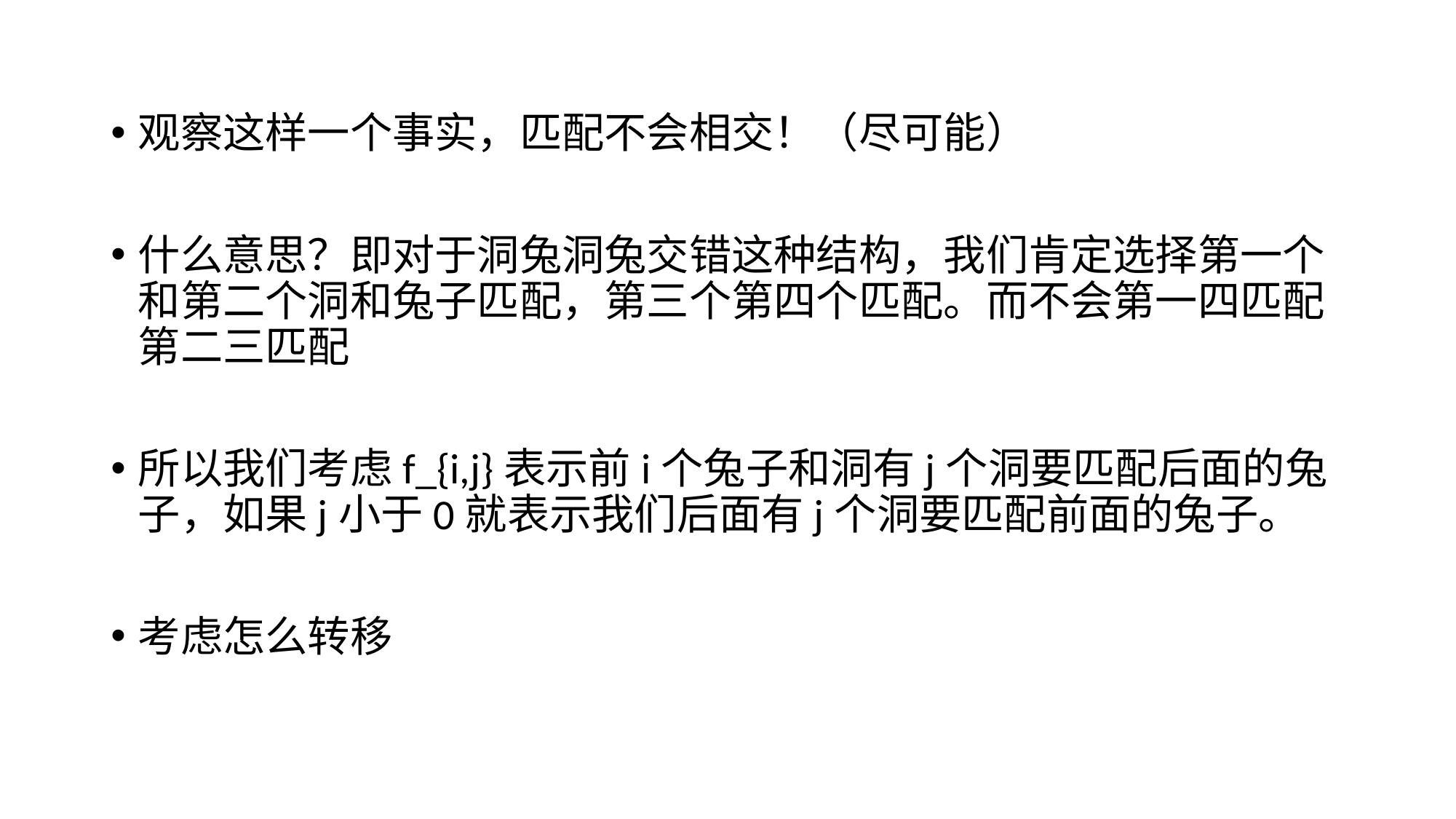

观察这样一个事实，匹配不会相交！（尽可能）

什么意思？即对于洞兔洞兔交错这种结构，我们肯定选择第一个和第二个洞和兔子匹配，第三个第四个匹配。而不会第一四匹配第二三匹配

所以我们考虑f_{i,j}表示前i个兔子和洞有j个洞要匹配后面的兔子，如果j小于0就表示我们后面有j个洞要匹配前面的兔子。

考虑怎么转移